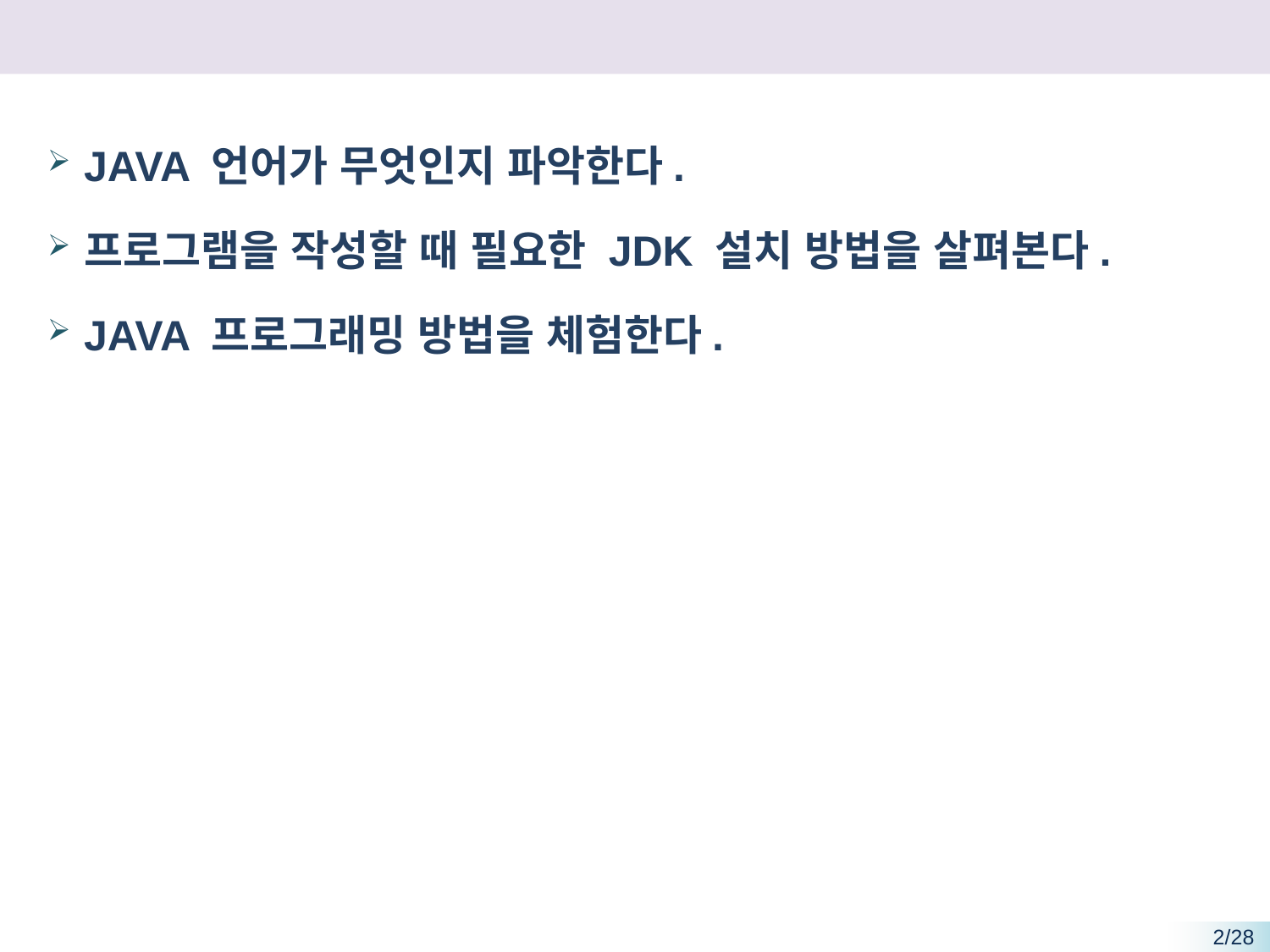

#
JAVA 언어가 무엇인지 파악한다.
프로그램을 작성할 때 필요한 JDK 설치 방법을 살펴본다.
JAVA 프로그래밍 방법을 체험한다.